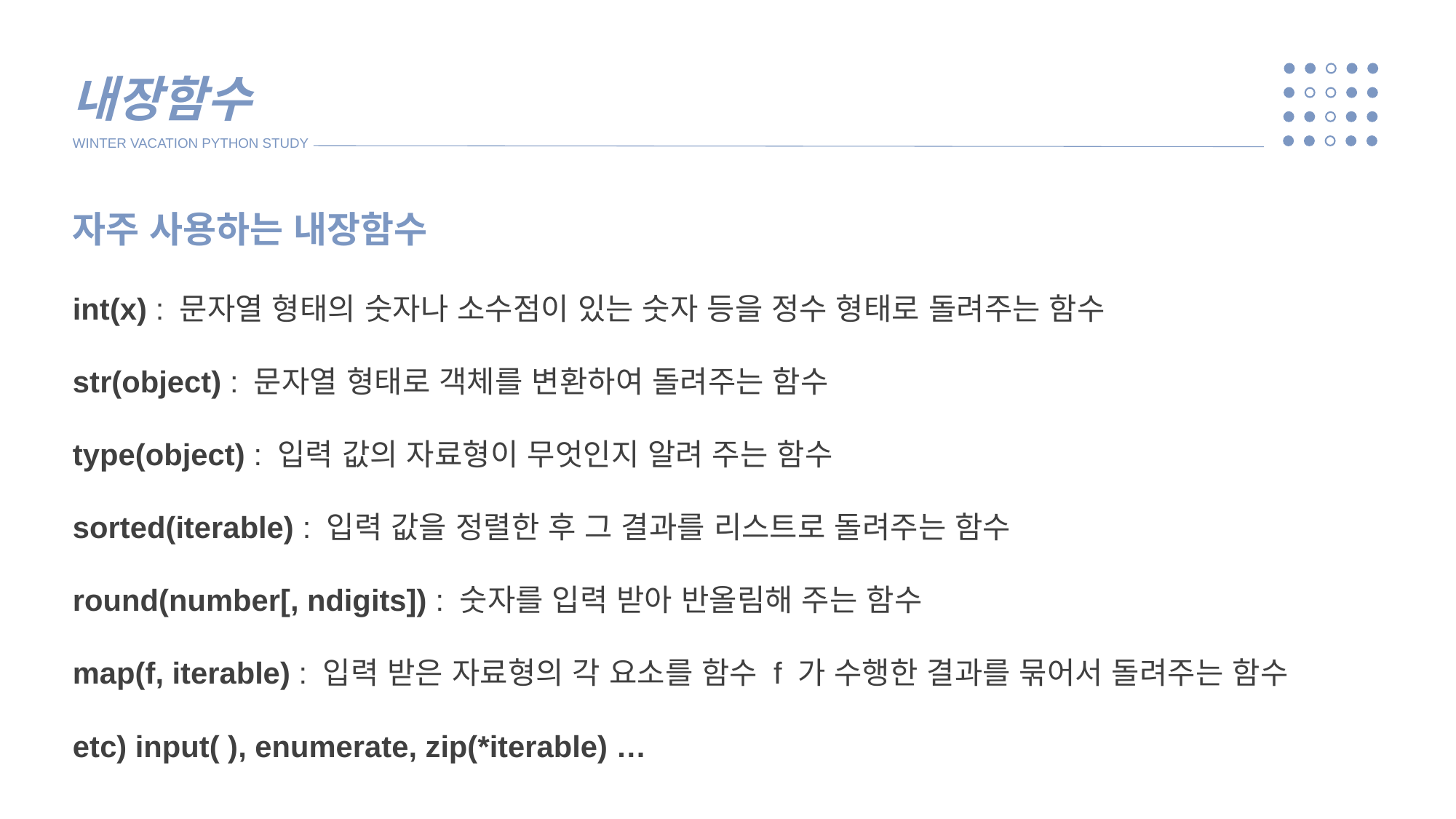

내장함수
WINTER VACATION PYTHON STUDY

자주 사용하는 내장함수
int(x) : 문자열 형태의 숫자나 소수점이 있는 숫자 등을 정수 형태로 돌려주는 함수
str(object) : 문자열 형태로 객체를 변환하여 돌려주는 함수
type(object) : 입력 값의 자료형이 무엇인지 알려 주는 함수
sorted(iterable) : 입력 값을 정렬한 후 그 결과를 리스트로 돌려주는 함수
round(number[, ndigits]) : 숫자를 입력 받아 반올림해 주는 함수
map(f, iterable) : 입력 받은 자료형의 각 요소를 함수 f 가 수행한 결과를 묶어서 돌려주는 함수
etc) input( ), enumerate, zip(*iterable) …